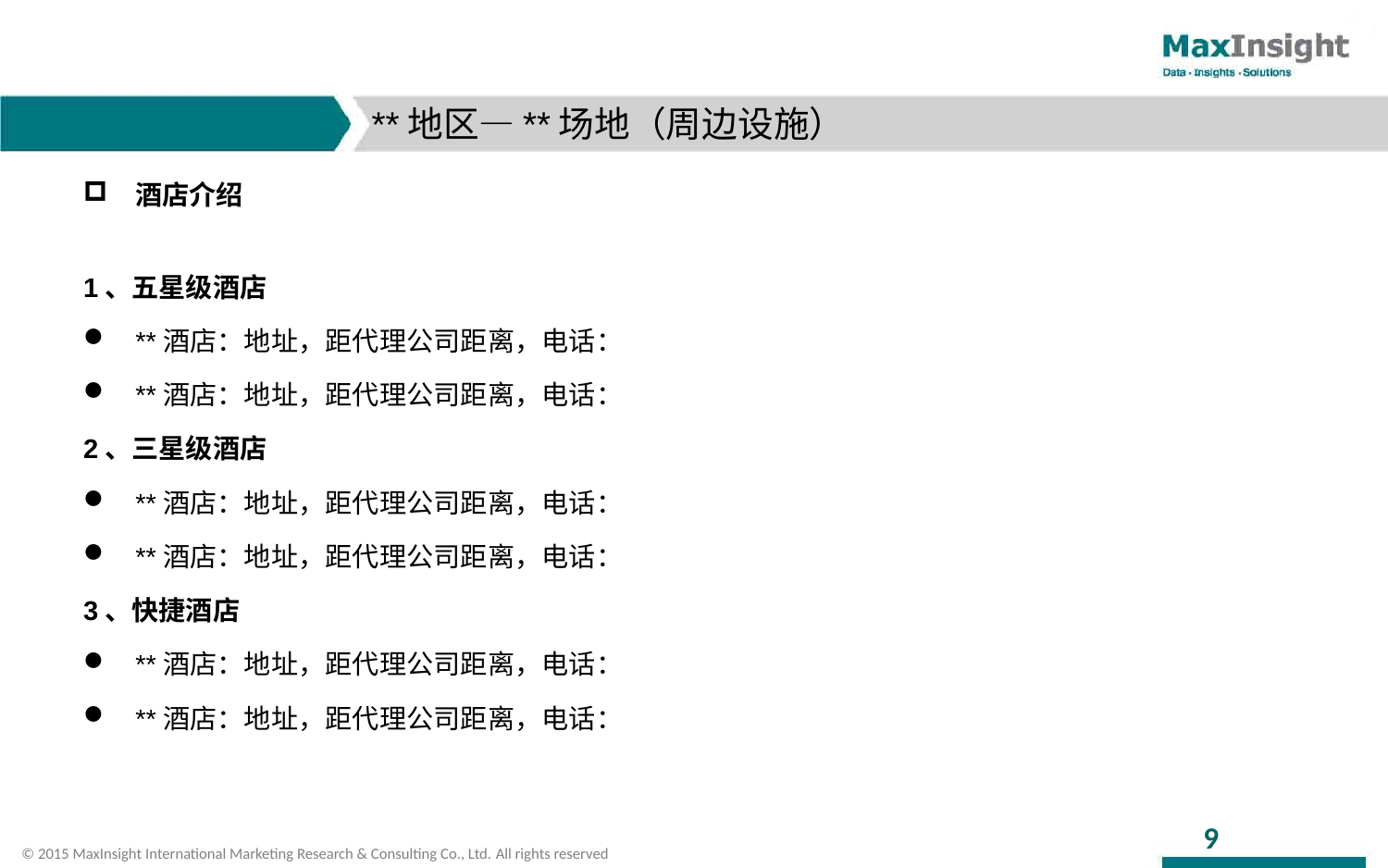

# **地区—**场地（周边设施）
酒店介绍

1、五星级酒店
**酒店：地址，距代理公司距离，电话：
**酒店：地址，距代理公司距离，电话：
2、三星级酒店
**酒店：地址，距代理公司距离，电话：
**酒店：地址，距代理公司距离，电话：
3、快捷酒店
**酒店：地址，距代理公司距离，电话：
**酒店：地址，距代理公司距离，电话：